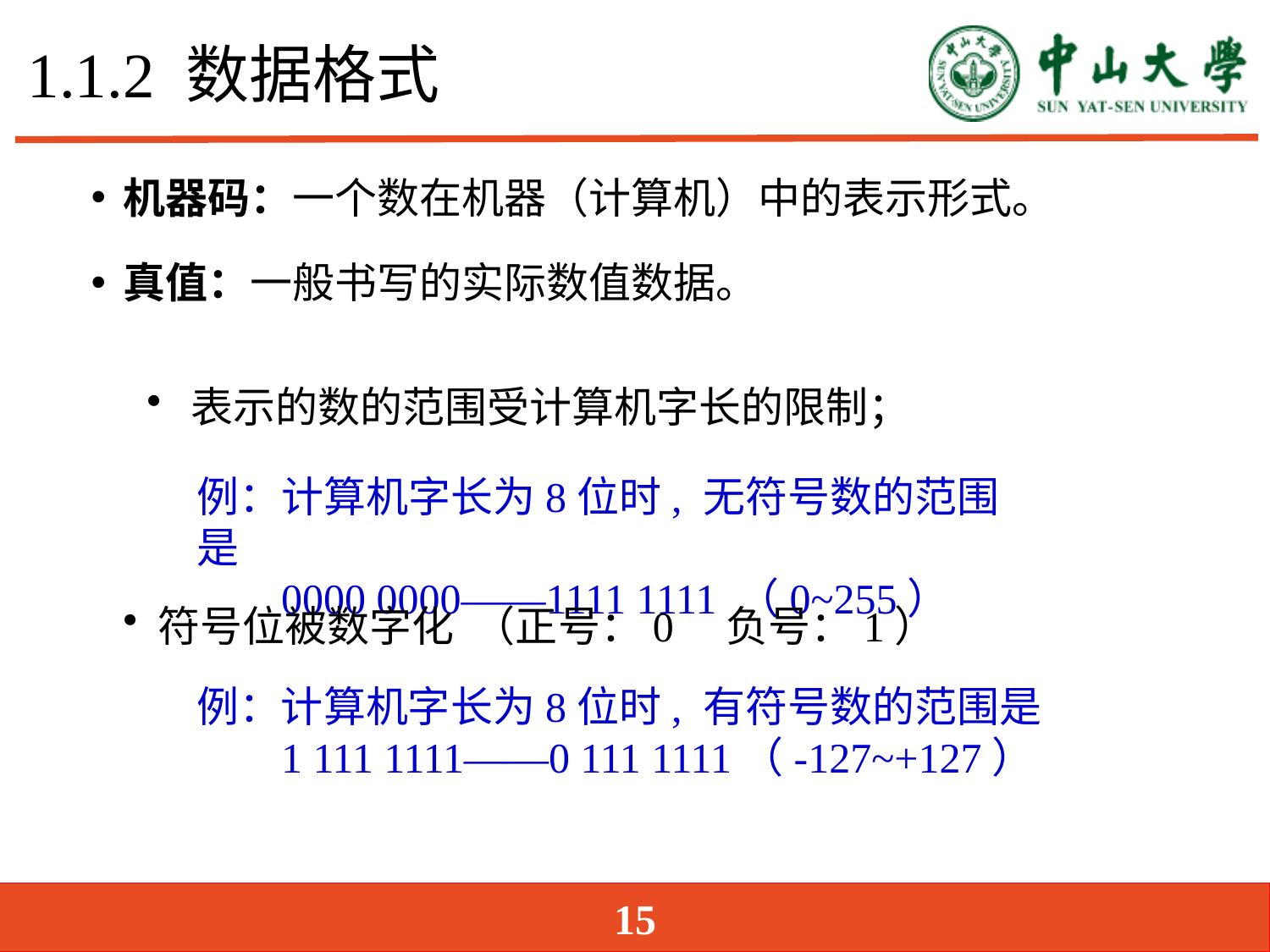

# 1.1.2 数据格式
机器码：一个数在机器（计算机）中的表示形式。
真值：一般书写的实际数值数据。

  表示的数的范围受计算机字长的限制；
例：计算机字长为8位时, 无符号数的范围是
        0000 0000——1111 1111 （0~255）
 符号位被数字化  （正号：0    负号：1）
例：计算机字长为8位时, 有符号数的范围是
        1 111 1111——0 111 1111（-127~+127）
15